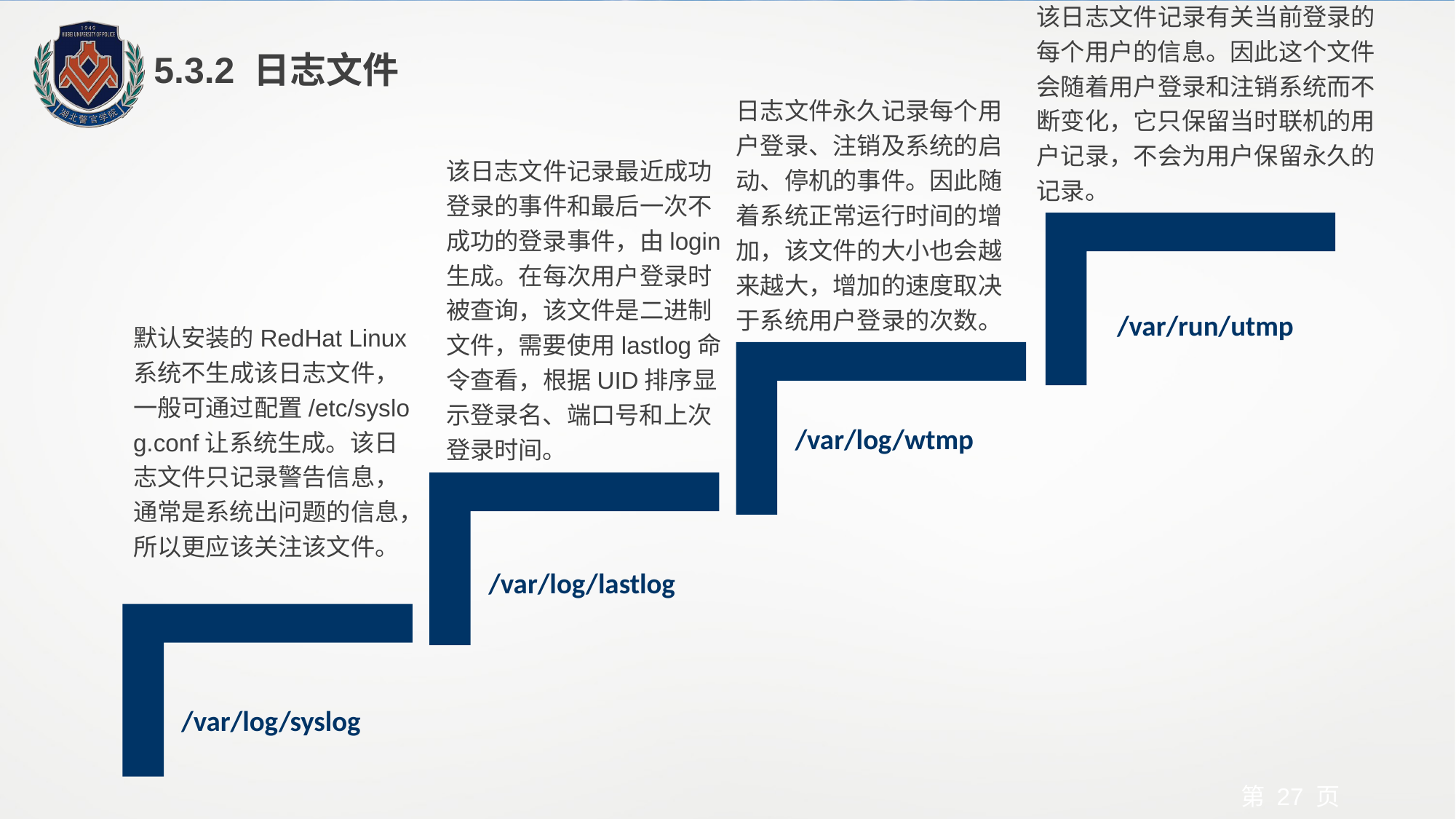

该日志文件记录有关当前登录的每个用户的信息。因此这个文件会随着用户登录和注销系统而不断变化，它只保留当时联机的用户记录，不会为用户保留永久的记录。
5.3.2 日志文件
日志文件永久记录每个用户登录、注销及系统的启动、停机的事件。因此随着系统正常运行时间的增加，该文件的大小也会越来越大，增加的速度取决于系统用户登录的次数。
该日志文件记录最近成功登录的事件和最后一次不成功的登录事件，由login生成。在每次用户登录时被查询，该文件是二进制文件，需要使用lastlog命令查看，根据UID排序显示登录名、端口号和上次登录时间。

/var/run/utmp
默认安装的RedHat Linux系统不生成该日志文件，一般可通过配置/etc/syslog.conf让系统生成。该日志文件只记录警告信息，通常是系统出问题的信息，所以更应该关注该文件。

/var/log/wtmp

/var/log/lastlog

/var/log/syslog